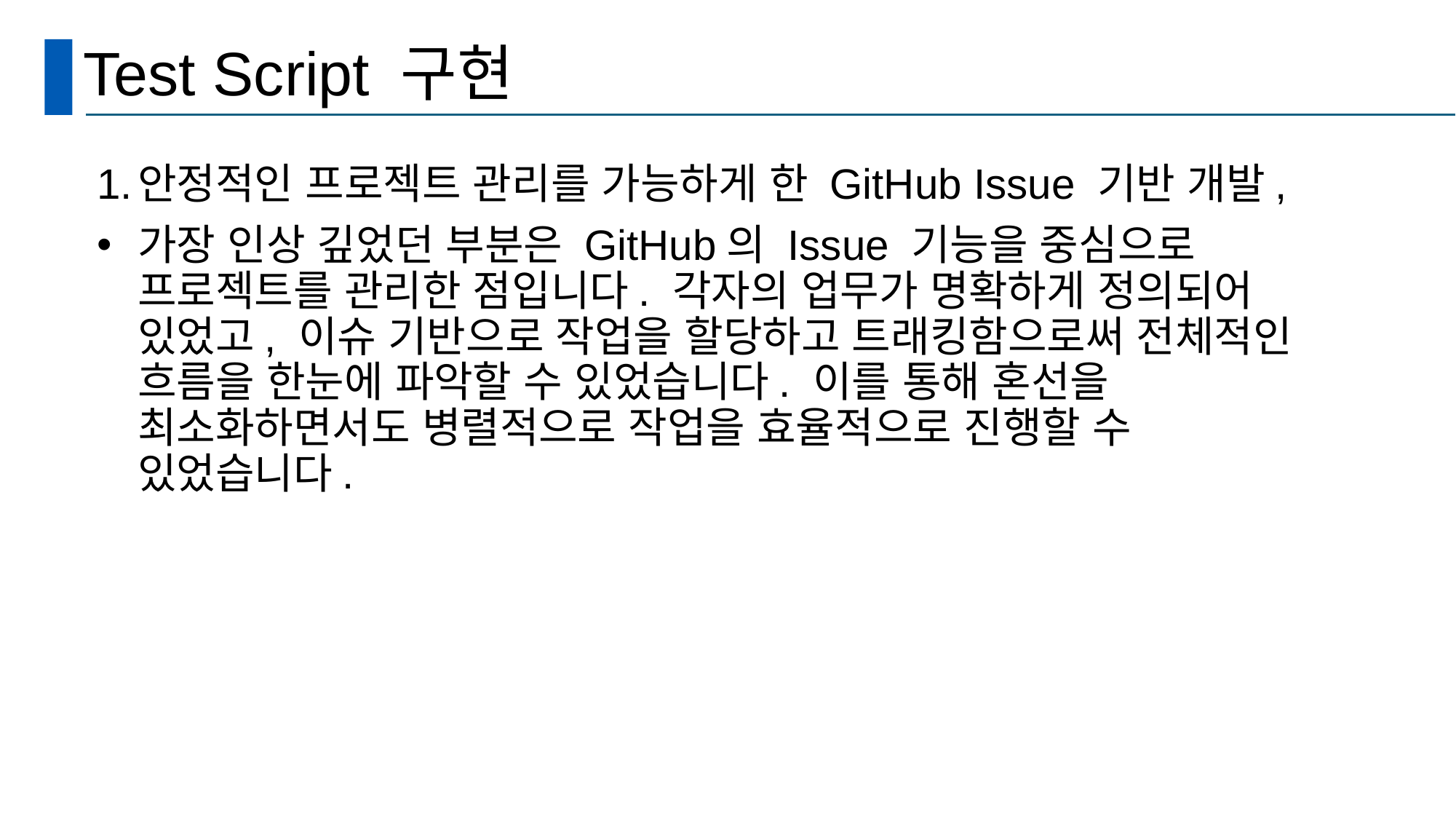

# Test Script 구현
안정적인 프로젝트 관리를 가능하게 한 GitHub Issue 기반 개발,
가장 인상 깊었던 부분은 GitHub의 Issue 기능을 중심으로 프로젝트를 관리한 점입니다. 각자의 업무가 명확하게 정의되어 있었고, 이슈 기반으로 작업을 할당하고 트래킹함으로써 전체적인 흐름을 한눈에 파악할 수 있었습니다. 이를 통해 혼선을 최소화하면서도 병렬적으로 작업을 효율적으로 진행할 수 있었습니다.